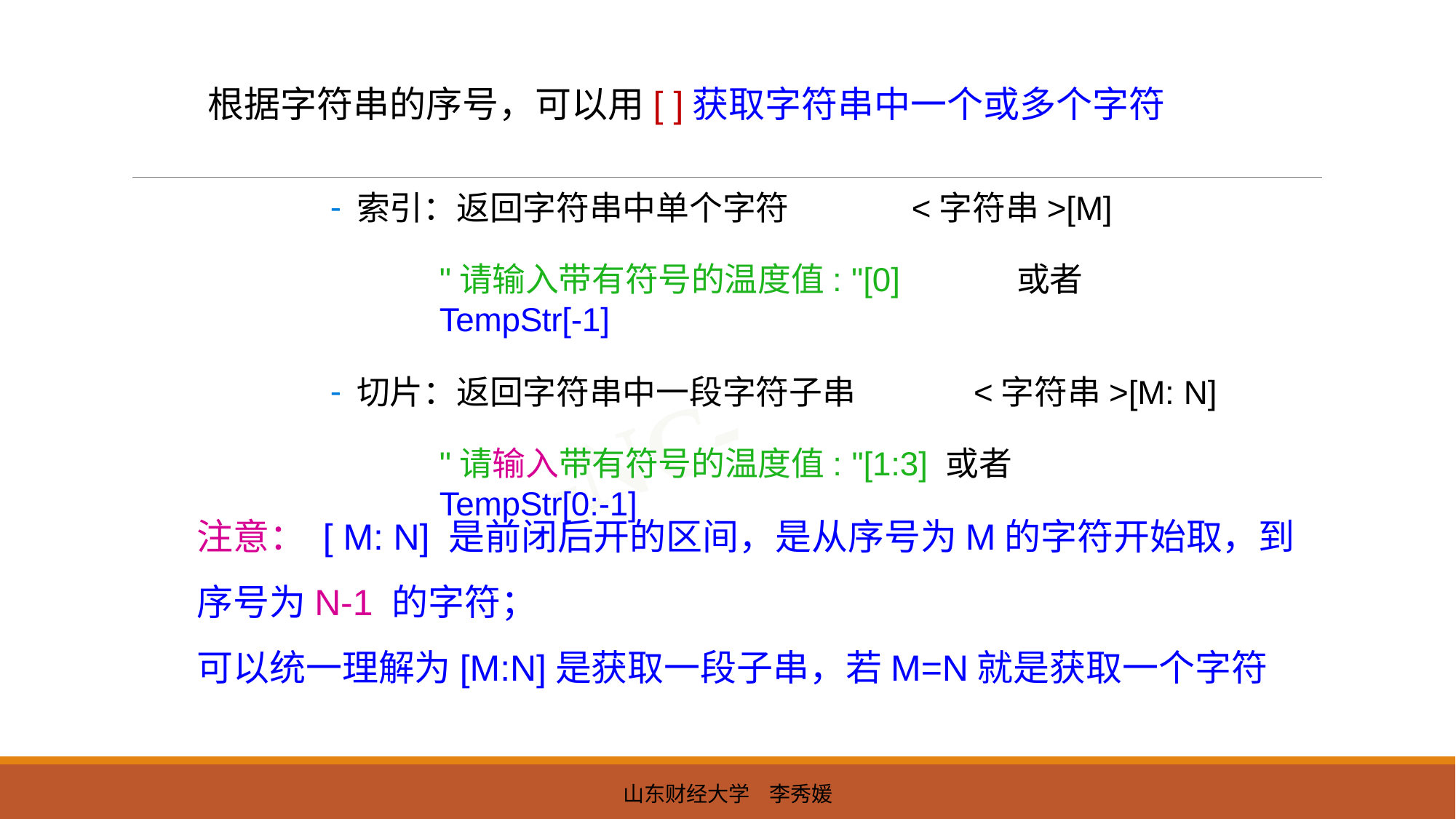

根据字符串的序号，可以用[ ]获取字符串中一个或多个字符
索引：返回字符串中单个字符	<字符串>[M]
"请输入带有符号的温度值: "[0]	或者	TempStr[-1]
切片：返回字符串中一段字符子串	<字符串>[M: N]
"请输入带有符号的温度值: "[1:3] 或者	TempStr[0:-1]

注意： [ M: N] 是前闭后开的区间，是从序号为M的字符开始取，到序号为N-1 的字符；
可以统一理解为[M:N]是获取一段子串，若M=N就是获取一个字符

山东财经大学   李秀媛